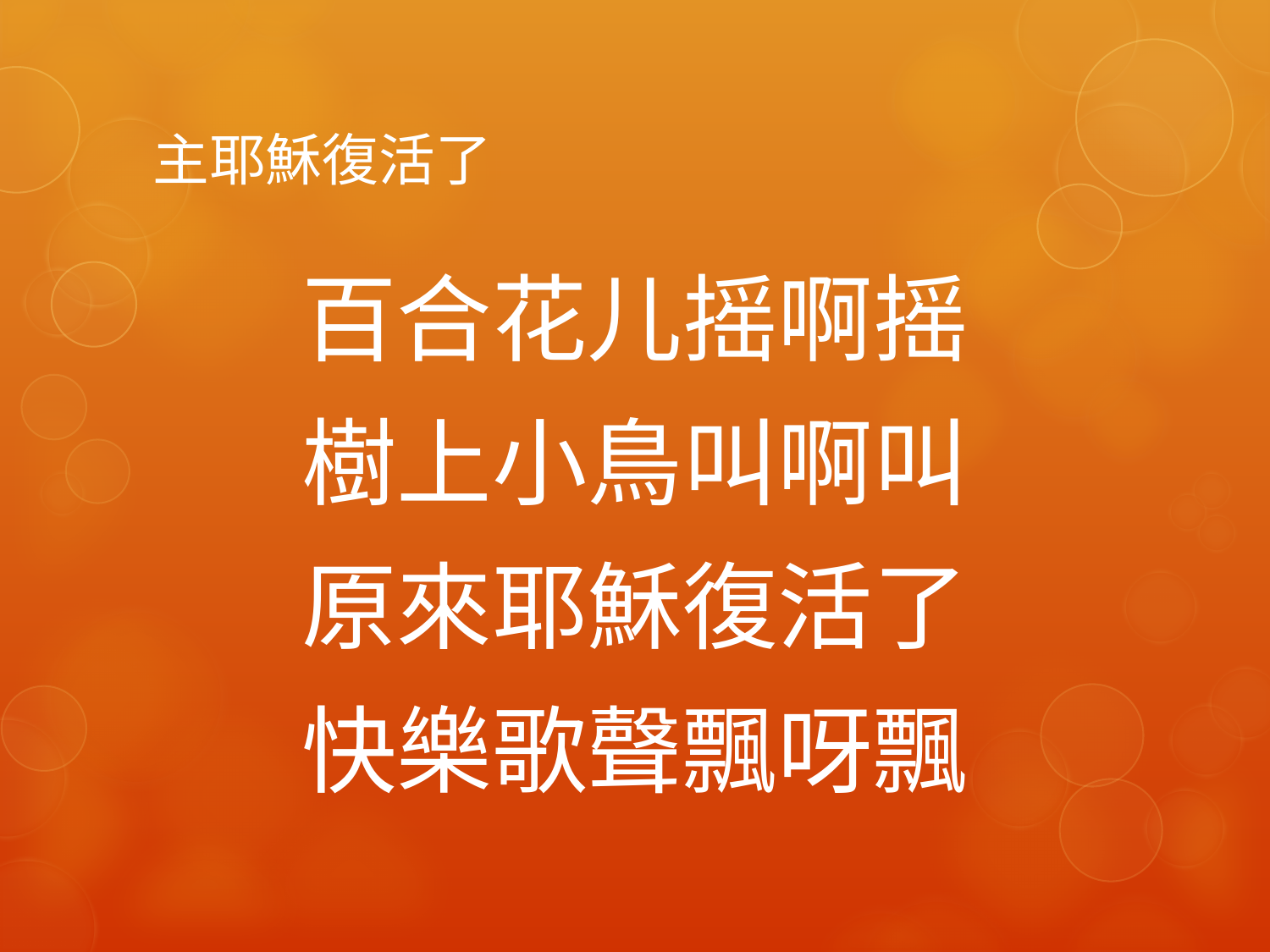

# 主耶穌復活了
百合花儿摇啊摇
樹上小鳥叫啊叫
原來耶穌復活了
快樂歌聲飄呀飄